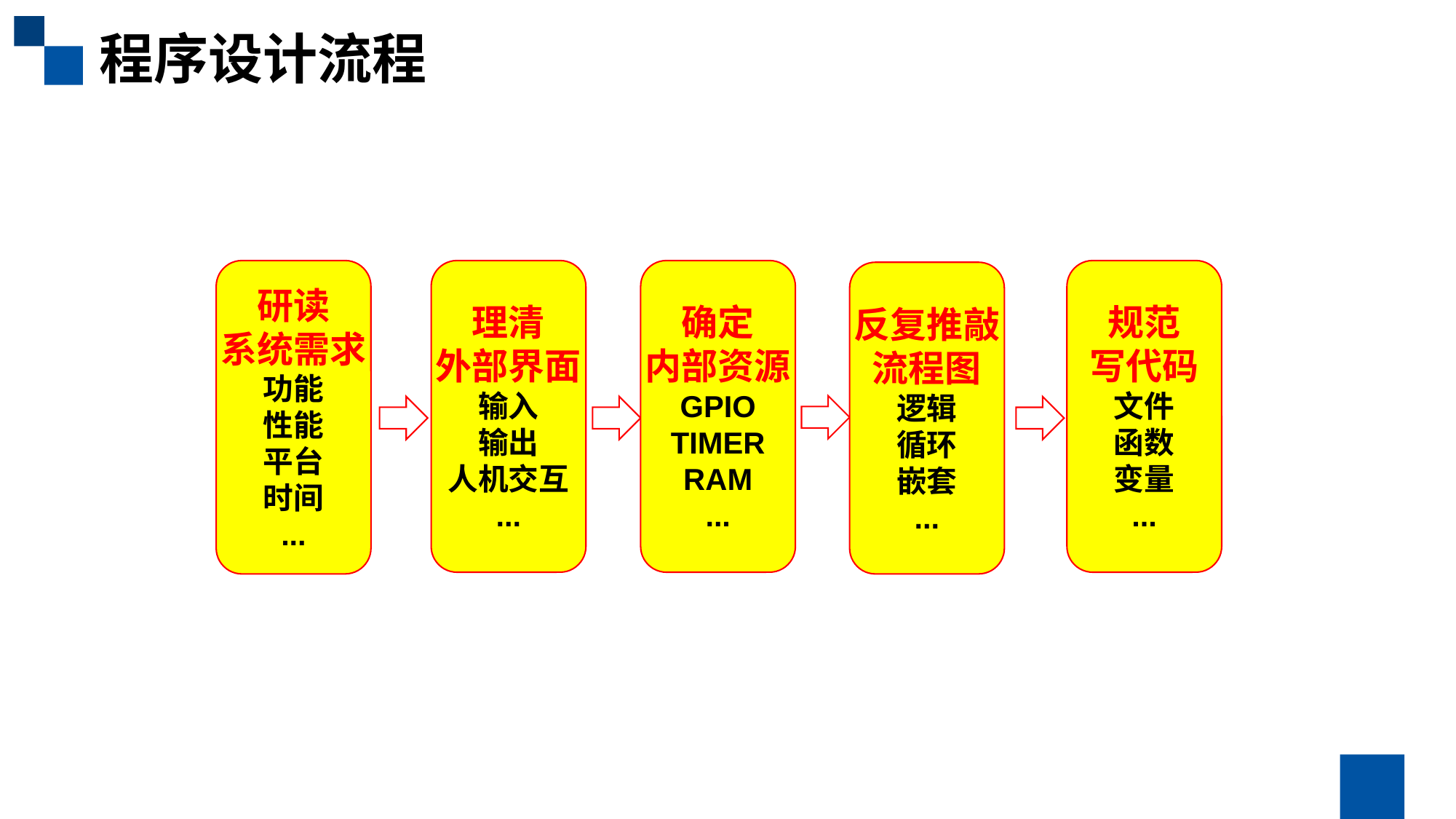

程序设计流程
研读
系统需求
功能
性能
平台
时间
...
理清
外部界面
输入
输出
人机交互
...
确定
内部资源
GPIO
TIMER
RAM
...
规范
写代码
文件
函数
变量
...
反复推敲
流程图
逻辑
循环
嵌套
...

13